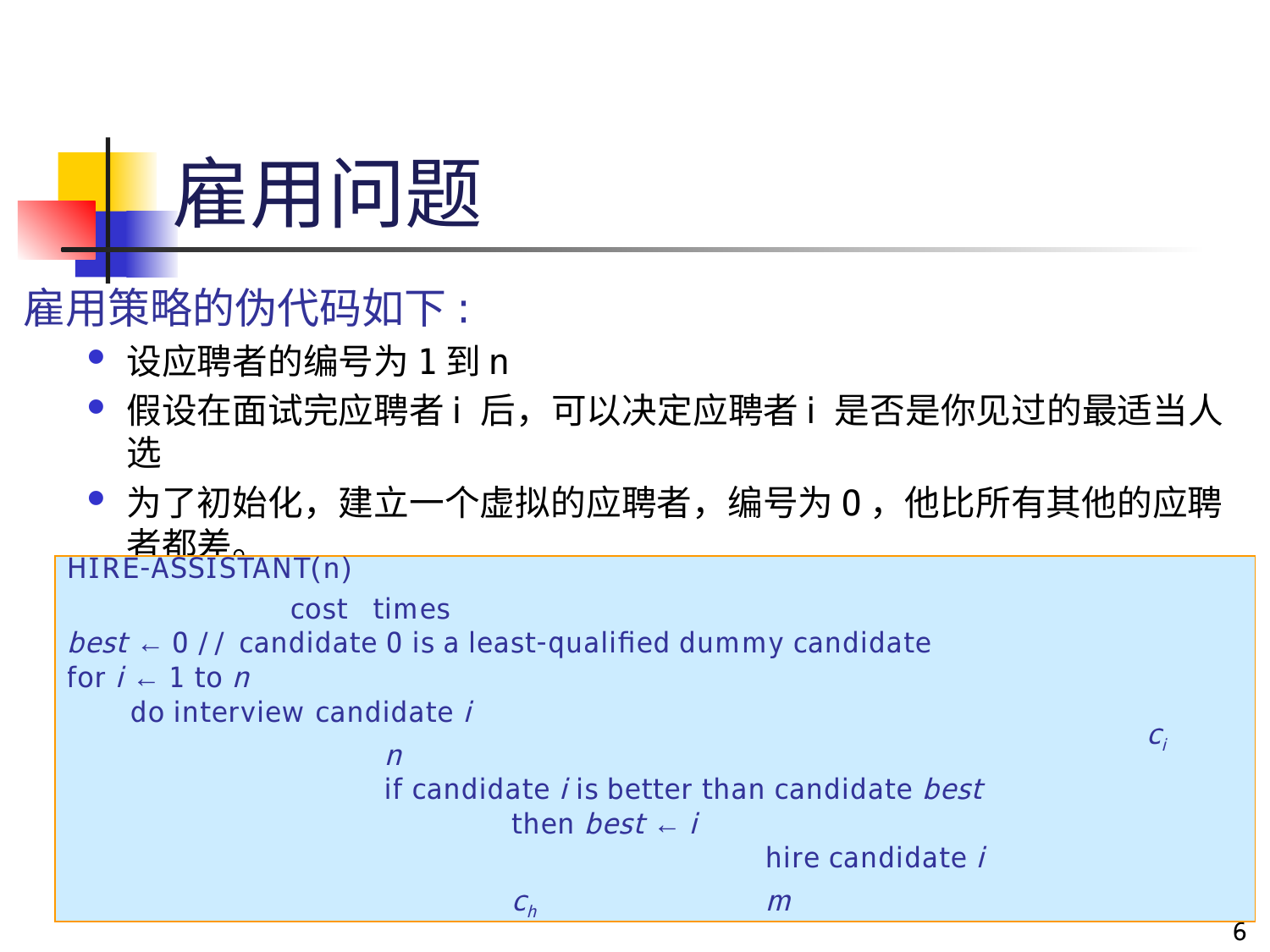

# 雇用问题
雇用策略的伪代码如下:
设应聘者的编号为1到n
假设在面试完应聘者i 后，可以决定应聘者i 是否是你见过的最适当人选
为了初始化，建立一个虚拟的应聘者，编号为0，他比所有其他的应聘者都差。

费用: n 个应聘者中雇用了m个,则该算法的总费用是 O(nci+mch)

HIRE-ASSISTANT(n)																    cost   times
best ← 0 // candidate 0 is a least-qualified dummy candidate
for i ← 1 to n
	do interview candidate i														ci		n
			if candidate i is better than candidate best
				then best ← i
						hire candidate i													ch		m
6